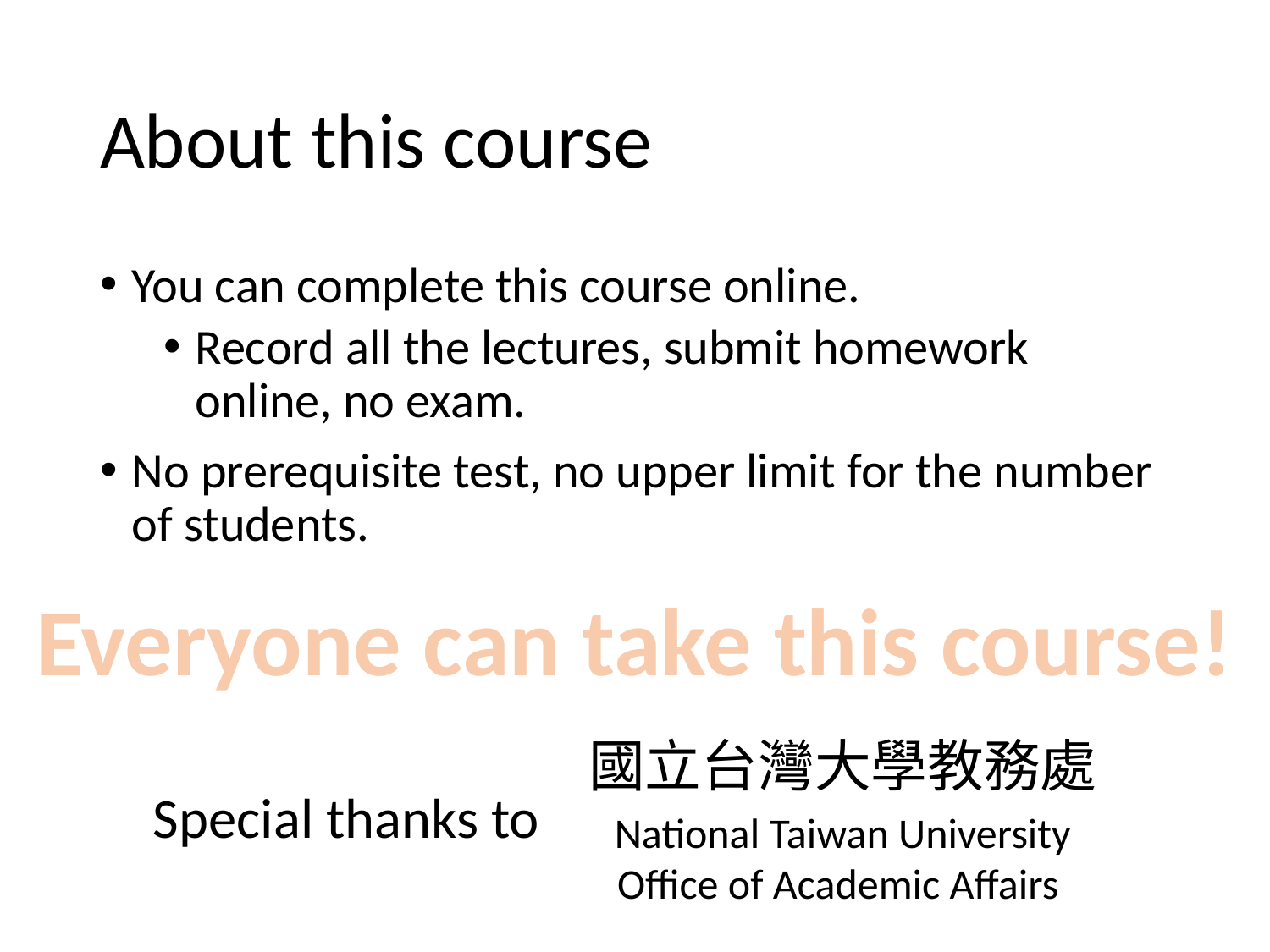

# About this course
You can complete this course online.
Record all the lectures, submit homework online, no exam.
No prerequisite test, no upper limit for the number of students.

Everyone can take this course!
國立台灣大學教務處
Special thanks to
National Taiwan University
Office of Academic Affairs